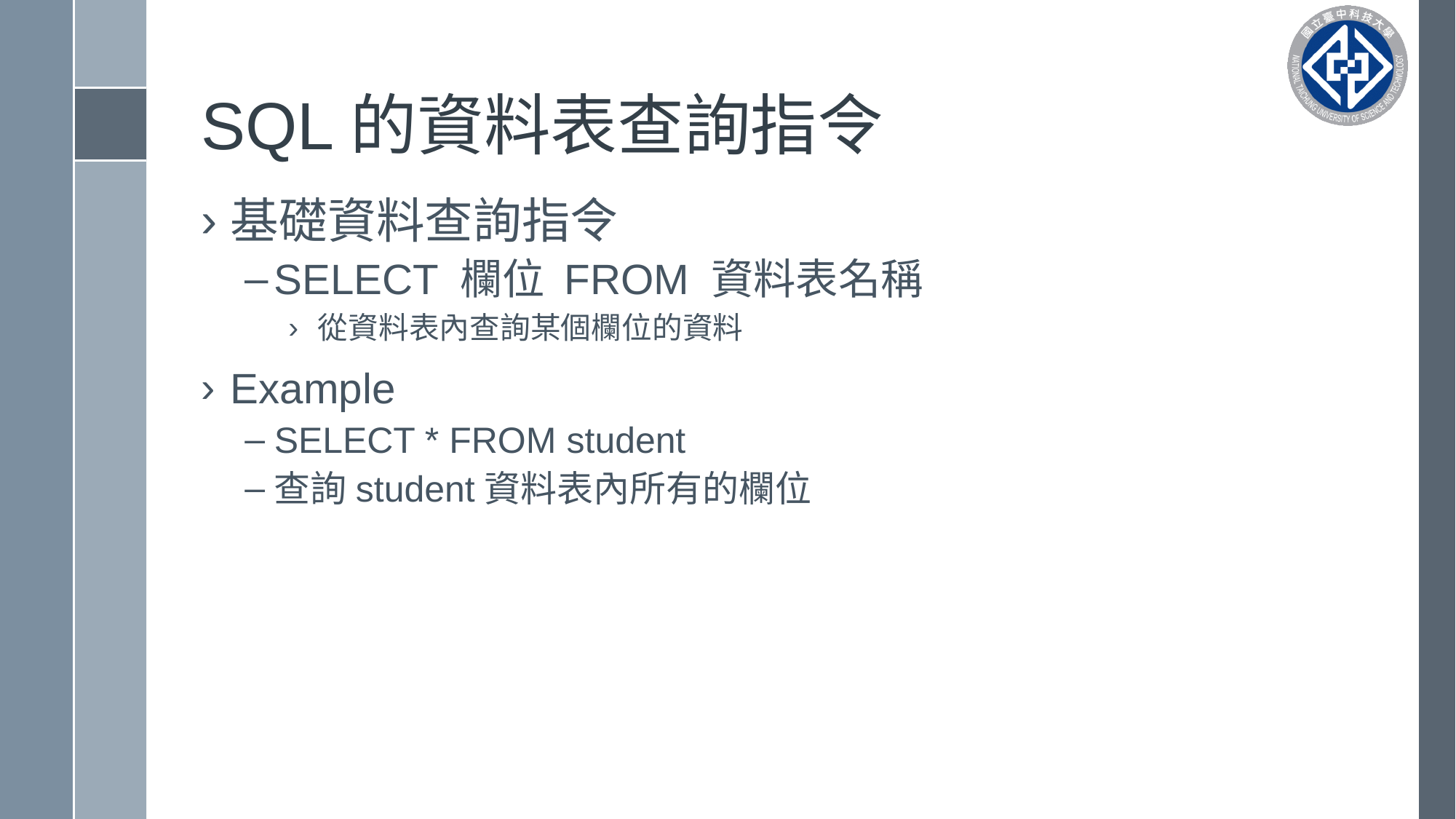

# SQL的資料表查詢指令
基礎資料查詢指令
SELECT 欄位 FROM 資料表名稱
從資料表內查詢某個欄位的資料
Example
SELECT * FROM student
查詢student資料表內所有的欄位